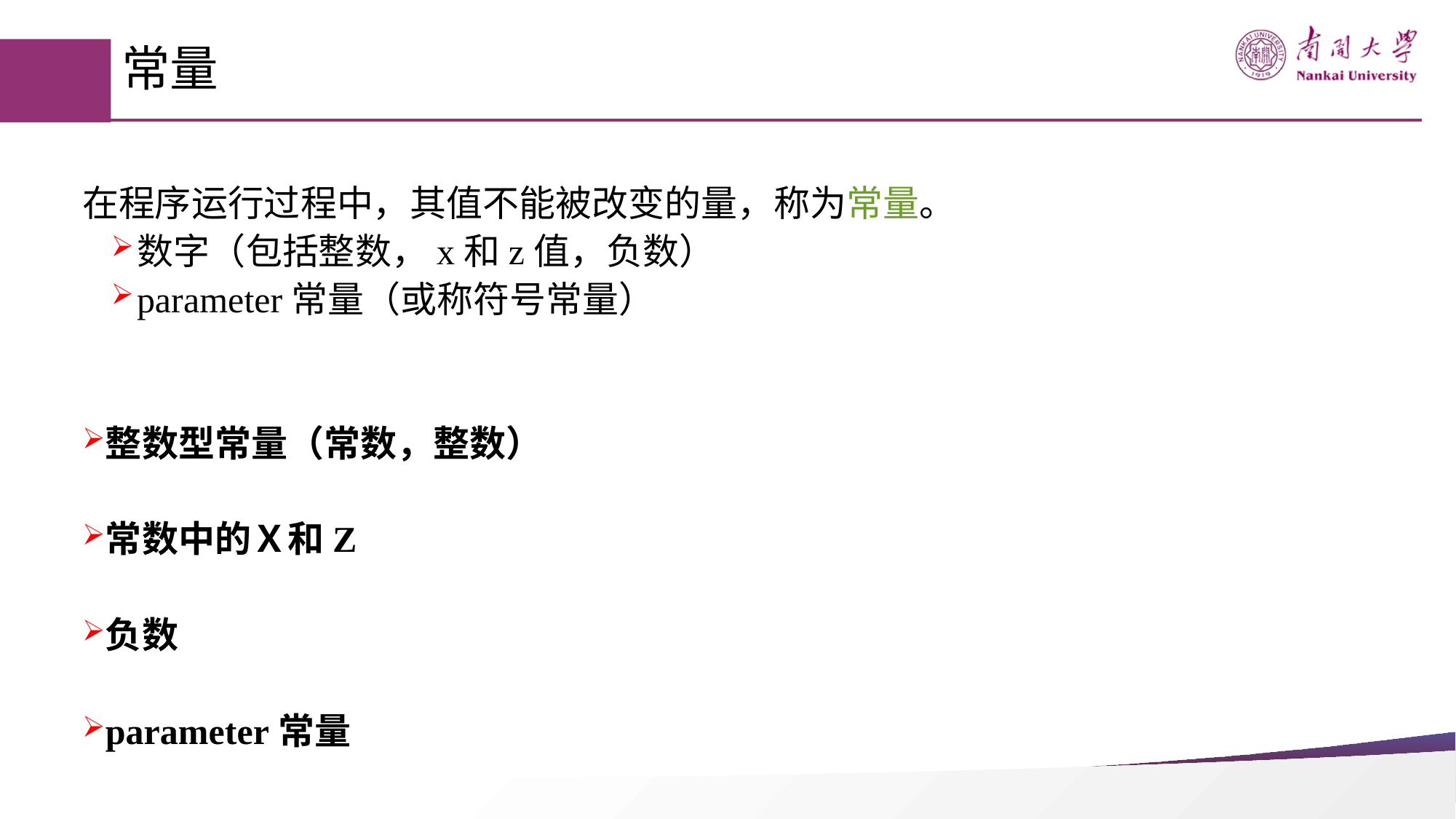

# 常量
在程序运行过程中，其值不能被改变的量，称为常量。
数字（包括整数，x和z值，负数）
parameter常量（或称符号常量）

整数型常量（常数，整数）

常数中的Ｘ和Z

负数

parameter常量